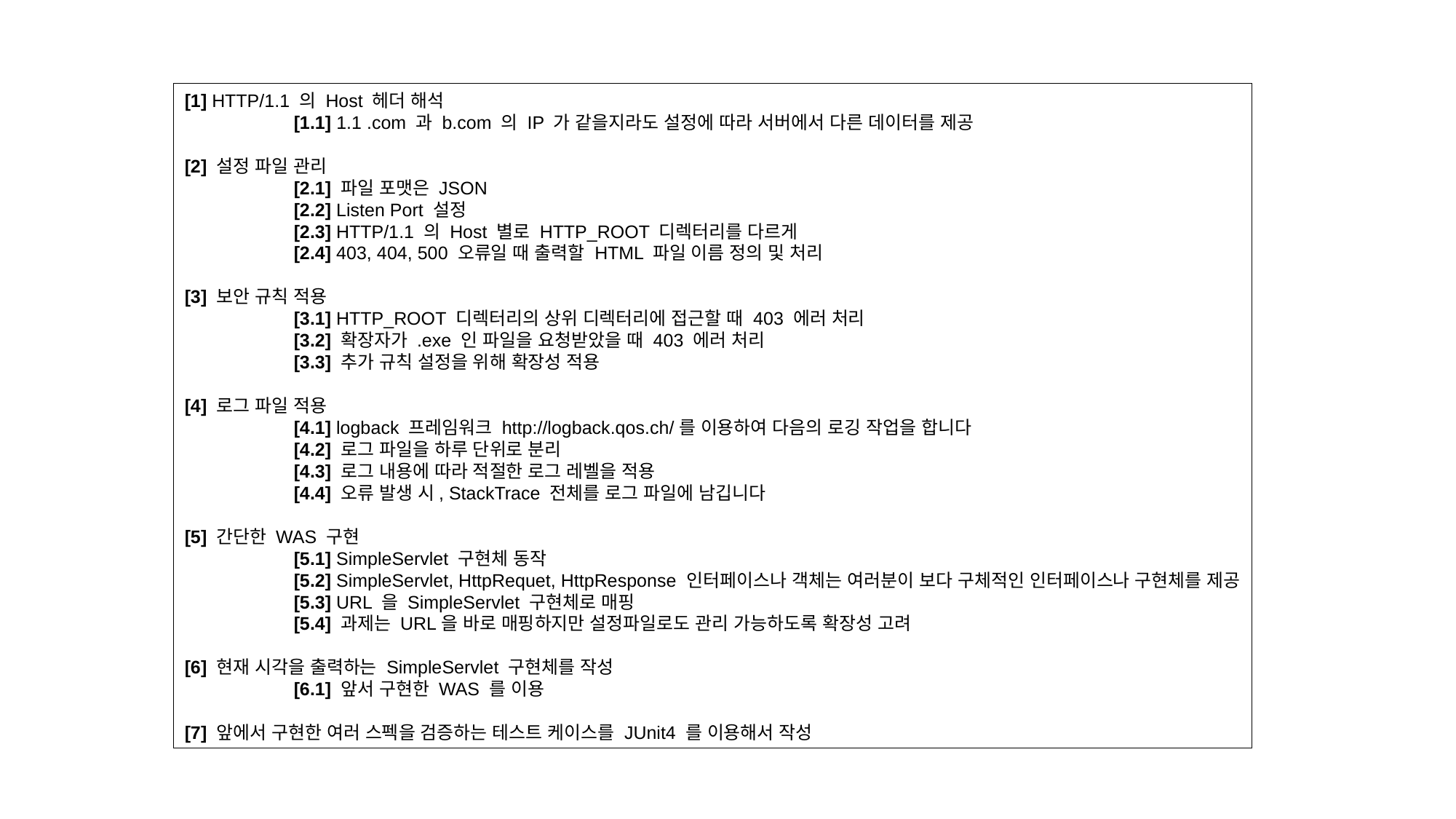

[1] HTTP/1.1 의 Host 헤더 해석
	[1.1] 1.1 .com 과 b.com 의 IP 가 같을지라도 설정에 따라 서버에서 다른 데이터를 제공

[2] 설정 파일 관리
	[2.1] 파일 포맷은 JSON
	[2.2] Listen Port 설정
	[2.3] HTTP/1.1 의 Host 별로 HTTP_ROOT 디렉터리를 다르게
	[2.4] 403, 404, 500 오류일 때 출력할 HTML 파일 이름 정의 및 처리

[3] 보안 규칙 적용
	[3.1] HTTP_ROOT 디렉터리의 상위 디렉터리에 접근할 때 403 에러 처리
	[3.2] 확장자가 .exe 인 파일을 요청받았을 때 403 에러 처리
	[3.3] 추가 규칙 설정을 위해 확장성 적용

[4] 로그 파일 적용
	[4.1] logback 프레임워크 http://logback.qos.ch/를 이용하여 다음의 로깅 작업을 합니다
	[4.2] 로그 파일을 하루 단위로 분리
	[4.3] 로그 내용에 따라 적절한 로그 레벨을 적용
	[4.4] 오류 발생 시, StackTrace 전체를 로그 파일에 남깁니다

[5] 간단한 WAS 구현
	[5.1] SimpleServlet 구현체 동작
	[5.2] SimpleServlet, HttpRequet, HttpResponse 인터페이스나 객체는 여러분이 보다 구체적인 인터페이스나 구현체를 제공
	[5.3] URL 을 SimpleServlet 구현체로 매핑
	[5.4] 과제는 URL을 바로 매핑하지만 설정파일로도 관리 가능하도록 확장성 고려

[6] 현재 시각을 출력하는 SimpleServlet 구현체를 작성
	[6.1] 앞서 구현한 WAS 를 이용

[7] 앞에서 구현한 여러 스펙을 검증하는 테스트 케이스를 JUnit4 를 이용해서 작성